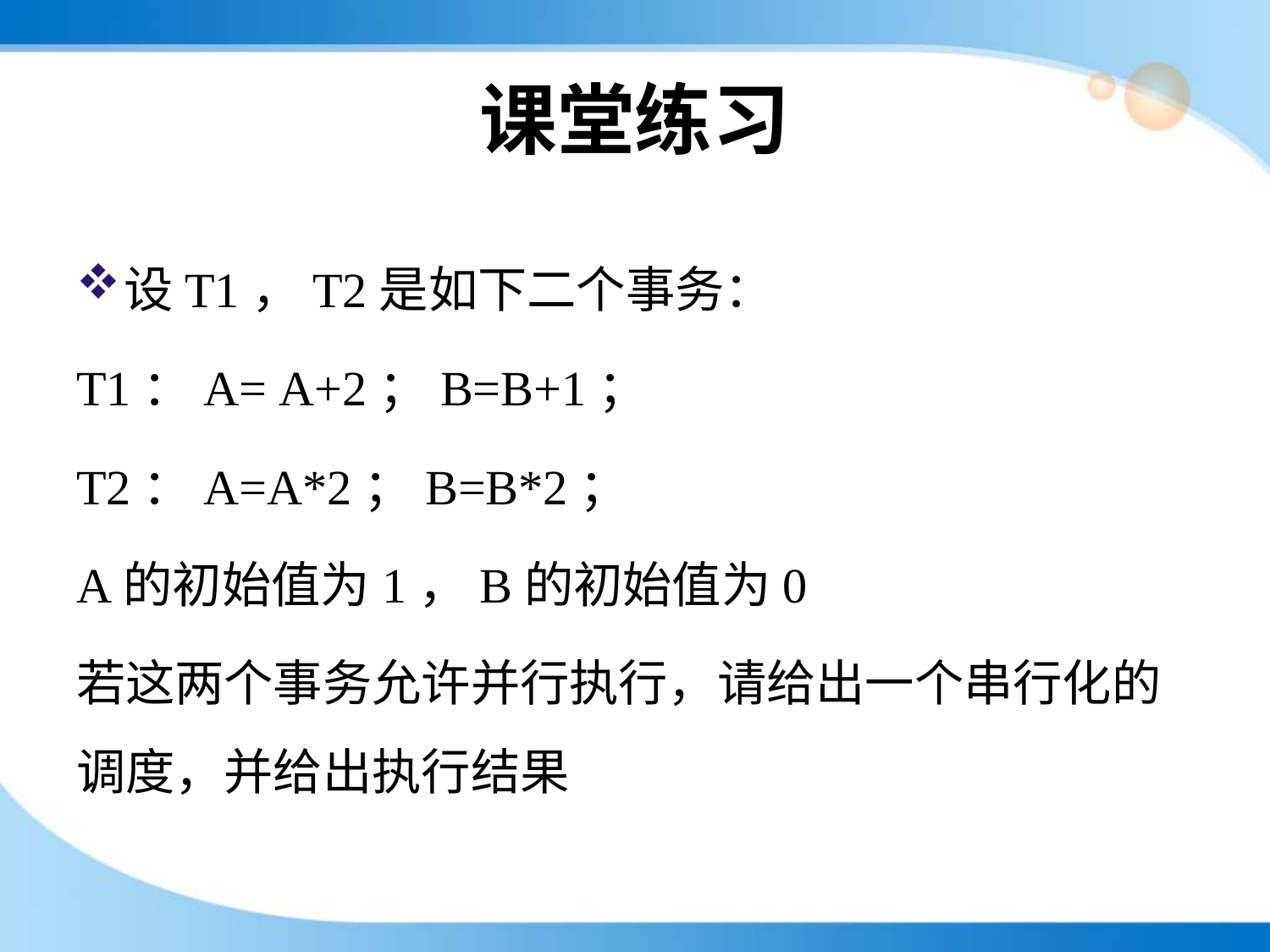

# 课堂练习
设T1，T2是如下二个事务：
T1：A= A+2；B=B+1；
T2：A=A*2；B=B*2；
A的初始值为1，B的初始值为0
若这两个事务允许并行执行，请给出一个串行化的调度，并给出执行结果